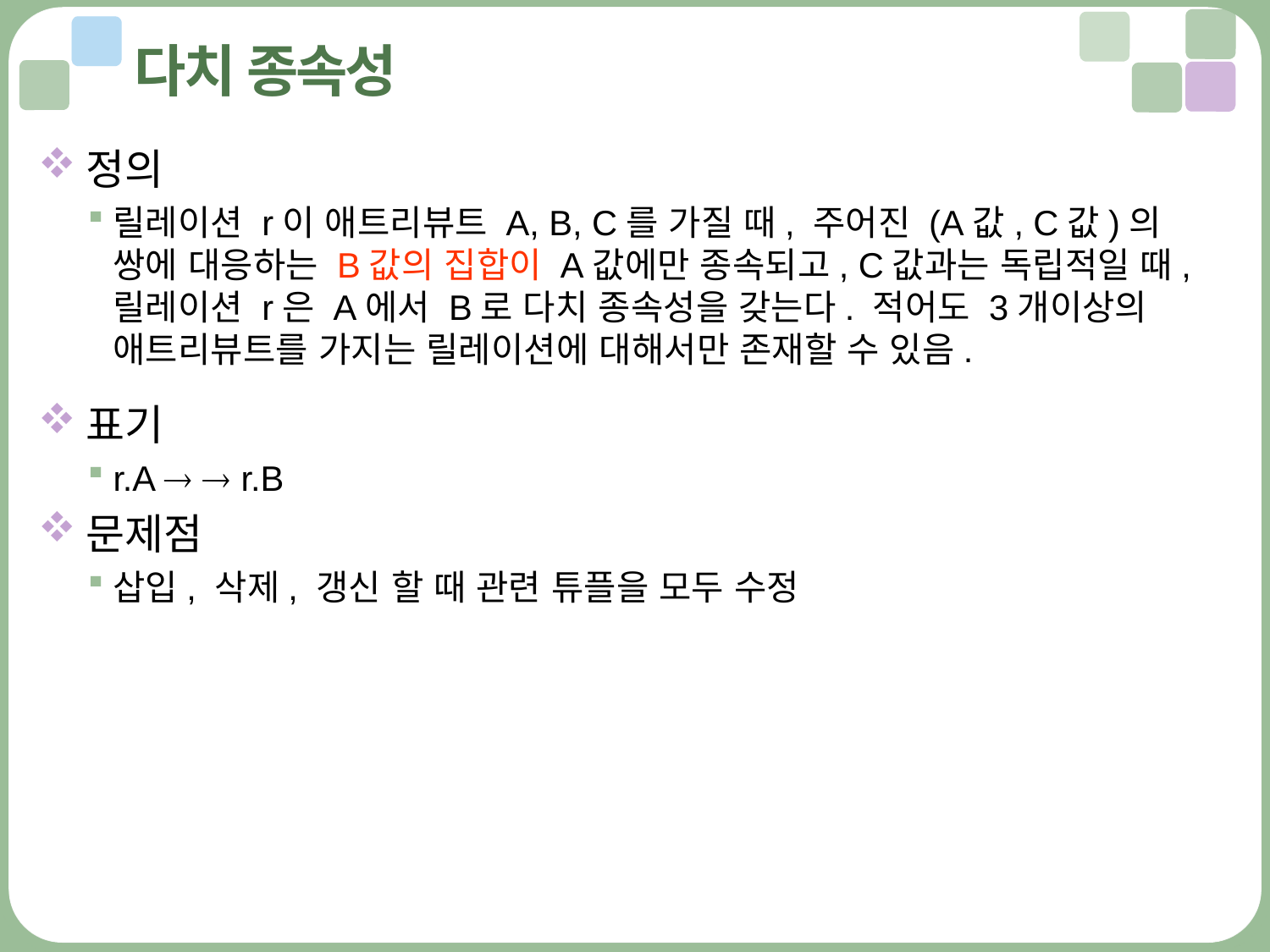

# 다치 종속성
정의
릴레이션 r이 애트리뷰트 A, B, C를 가질 때, 주어진 (A값, C값)의 쌍에 대응하는 B값의 집합이 A값에만 종속되고, C값과는 독립적일 때, 릴레이션 r은 A에서 B로 다치 종속성을 갖는다. 적어도 3개이상의 애트리뷰트를 가지는 릴레이션에 대해서만 존재할 수 있음.
표기
r.A → → r.B
문제점
삽입, 삭제, 갱신 할 때 관련 튜플을 모두 수정